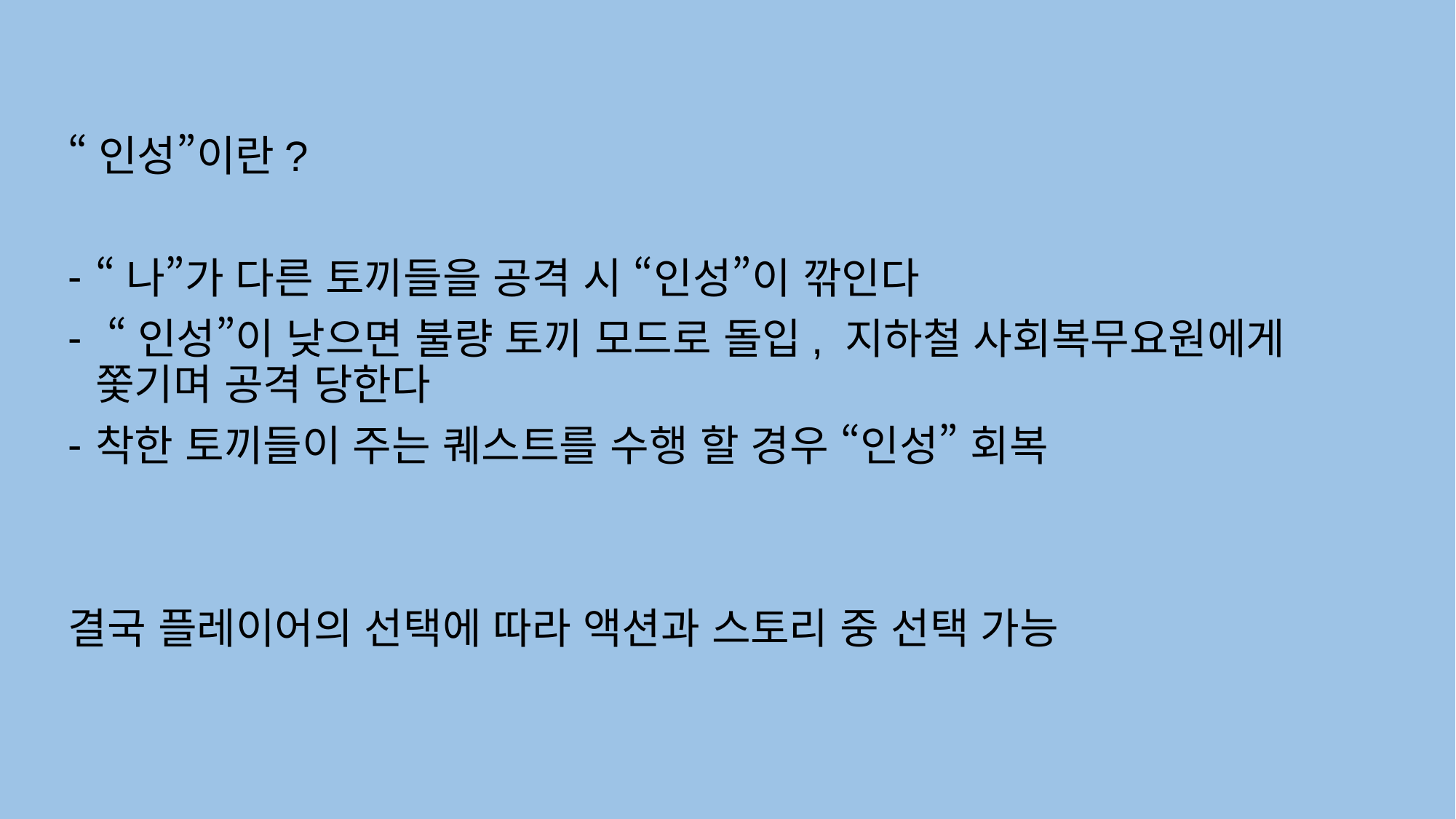

“인성”이란?

“나”가 다른 토끼들을 공격 시 “인성”이 깎인다
 “인성”이 낮으면 불량 토끼 모드로 돌입, 지하철 사회복무요원에게 쫓기며 공격 당한다
착한 토끼들이 주는 퀘스트를 수행 할 경우 “인성” 회복

결국 플레이어의 선택에 따라 액션과 스토리 중 선택 가능